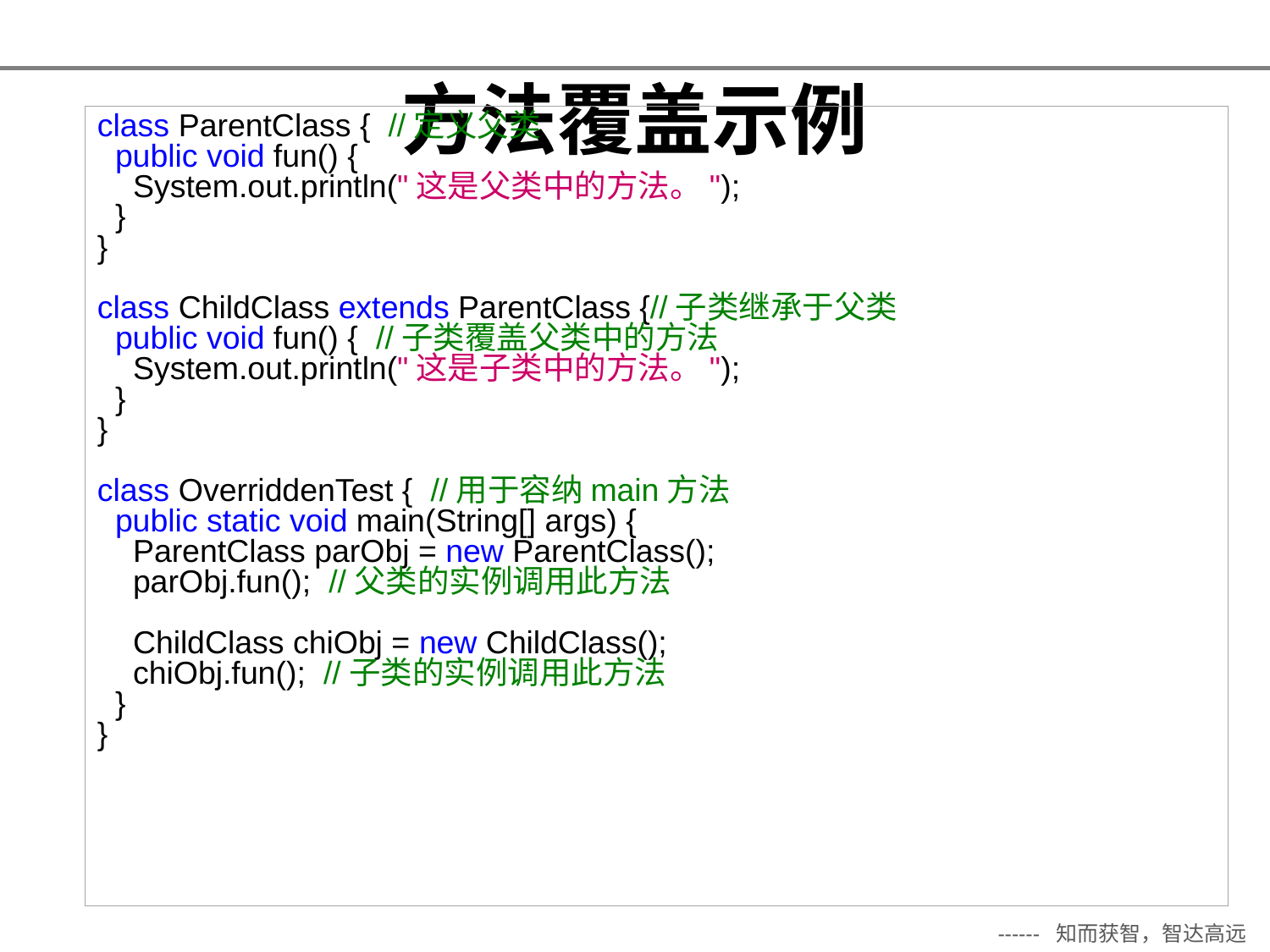

# 方法覆盖示例
class ParentClass {  //定义父类
  public void fun() {
    System.out.println("这是父类中的方法。");
  }
}

class ChildClass extends ParentClass {//子类继承于父类
  public void fun() {  //子类覆盖父类中的方法
    System.out.println("这是子类中的方法。");
  }
}

class OverriddenTest {  //用于容纳main方法
  public static void main(String[] args) {
    ParentClass parObj = new ParentClass();
    parObj.fun();  //父类的实例调用此方法

    ChildClass chiObj = new ChildClass();
    chiObj.fun();  //子类的实例调用此方法
  }
}